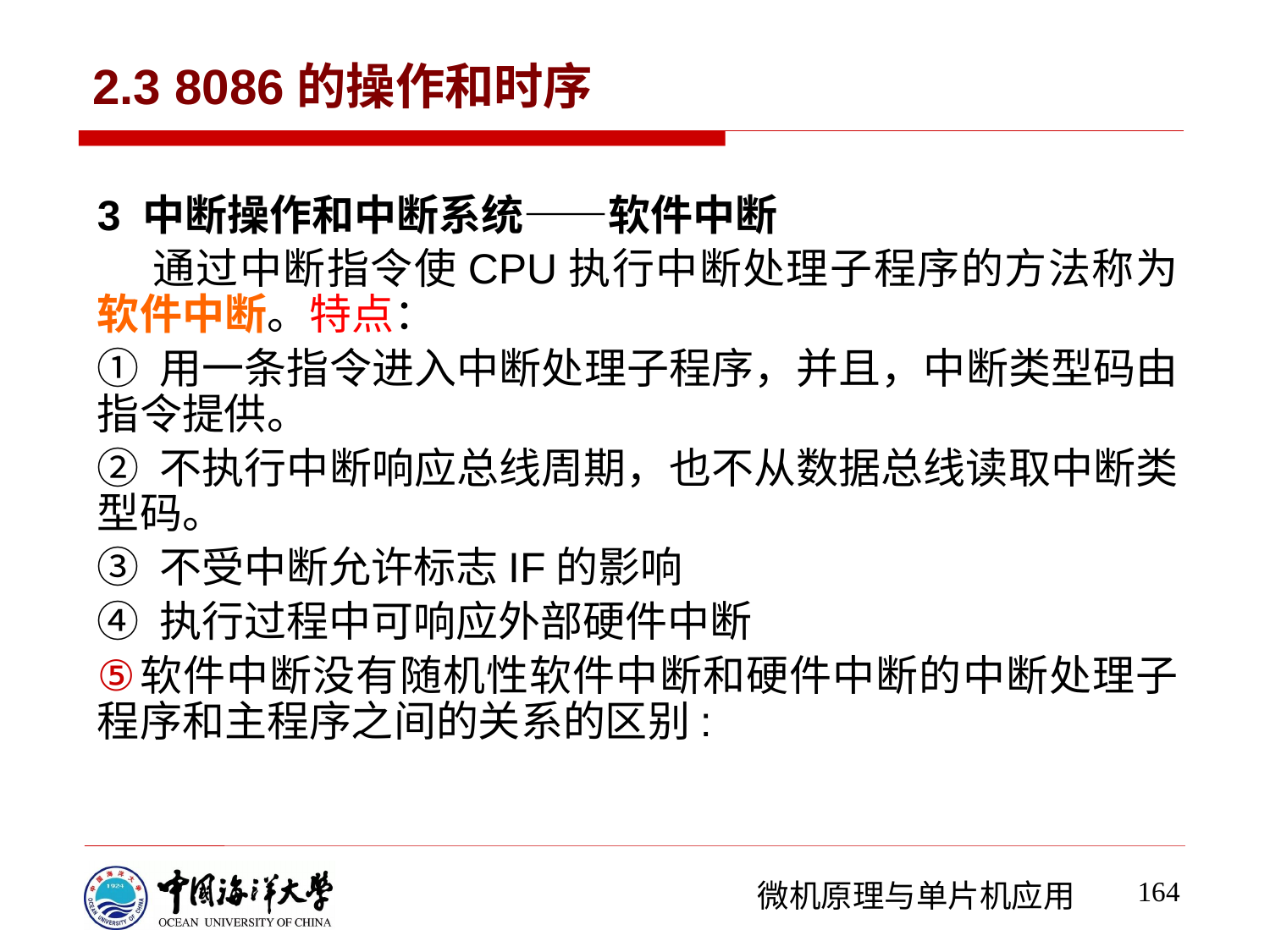

# 2.3 8086的操作和时序
3 中断操作和中断系统——软件中断
    通过中断指令使CPU执行中断处理子程序的方法称为软件中断。特点：
① 用一条指令进入中断处理子程序，并且，中断类型码由指令提供。
② 不执行中断响应总线周期，也不从数据总线读取中断类型码。
③ 不受中断允许标志IF的影响
④ 执行过程中可响应外部硬件中断
软件中断没有随机性软件中断和硬件中断的中断处理子程序和主程序之间的关系的区别:
164